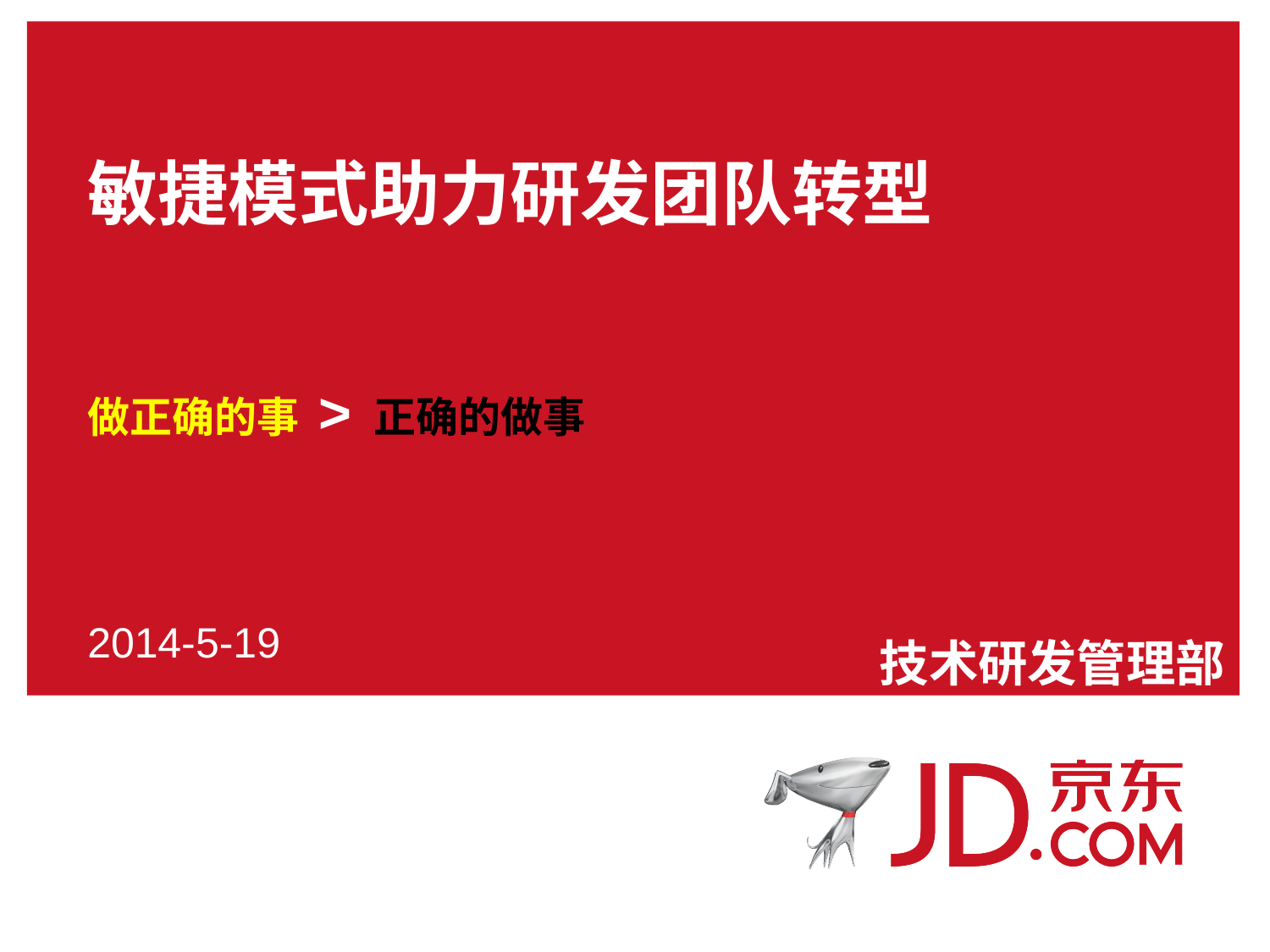

# 敏捷模式助力研发团队转型
做正确的事 > 正确的做事
2014-5-19
技术研发管理部